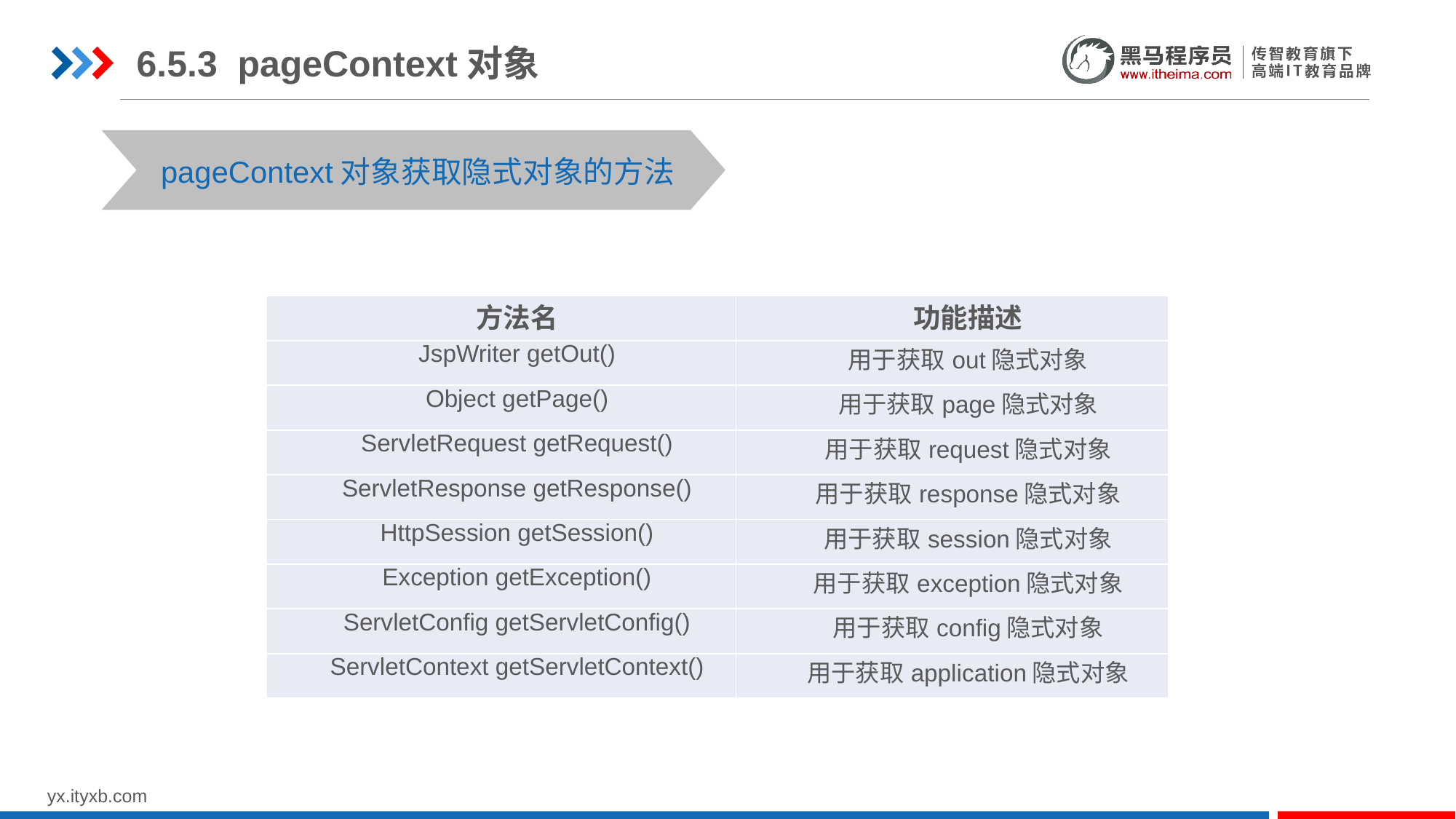

6.5.3  pageContext对象

pageContext对象获取隐式对象的方法
| 方法名 | 功能描述 |
| --- | --- |
| JspWriter getOut() | 用于获取out隐式对象 |
| Object getPage() | 用于获取page隐式对象 |
| ServletRequest getRequest() | 用于获取request隐式对象 |
| ServletResponse getResponse() | 用于获取response隐式对象 |
| HttpSession getSession() | 用于获取session隐式对象 |
| Exception getException() | 用于获取exception隐式对象 |
| ServletConfig getServletConfig() | 用于获取config隐式对象 |
| ServletContext getServletContext() | 用于获取application隐式对象 |